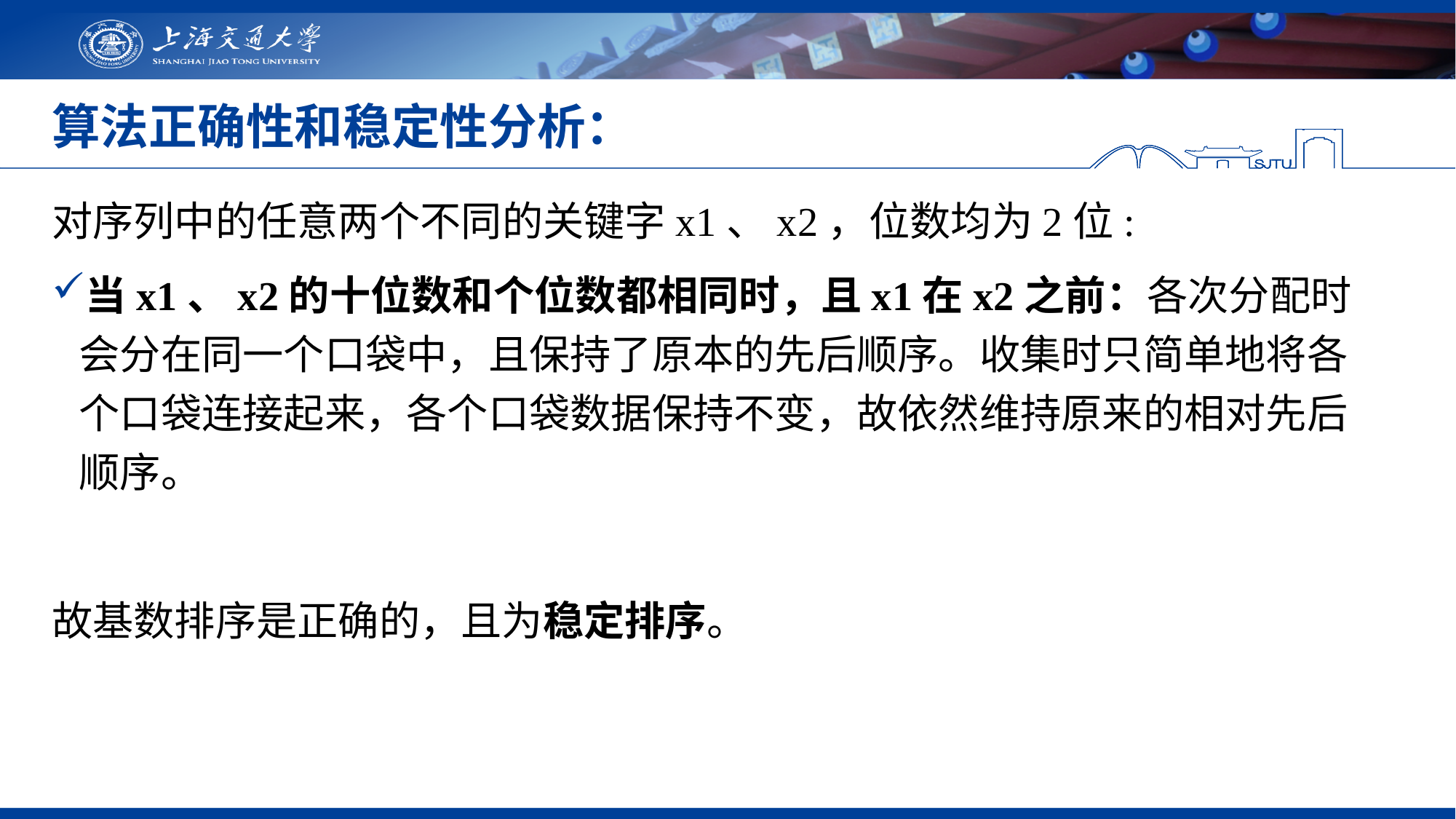

# 算法正确性和稳定性分析：
对序列中的任意两个不同的关键字x1、x2，位数均为2位:
当x1、x2的十位数和个位数都相同时，且x1在x2之前：各次分配时会分在同一个口袋中，且保持了原本的先后顺序。收集时只简单地将各个口袋连接起来，各个口袋数据保持不变，故依然维持原来的相对先后顺序。

故基数排序是正确的，且为稳定排序。